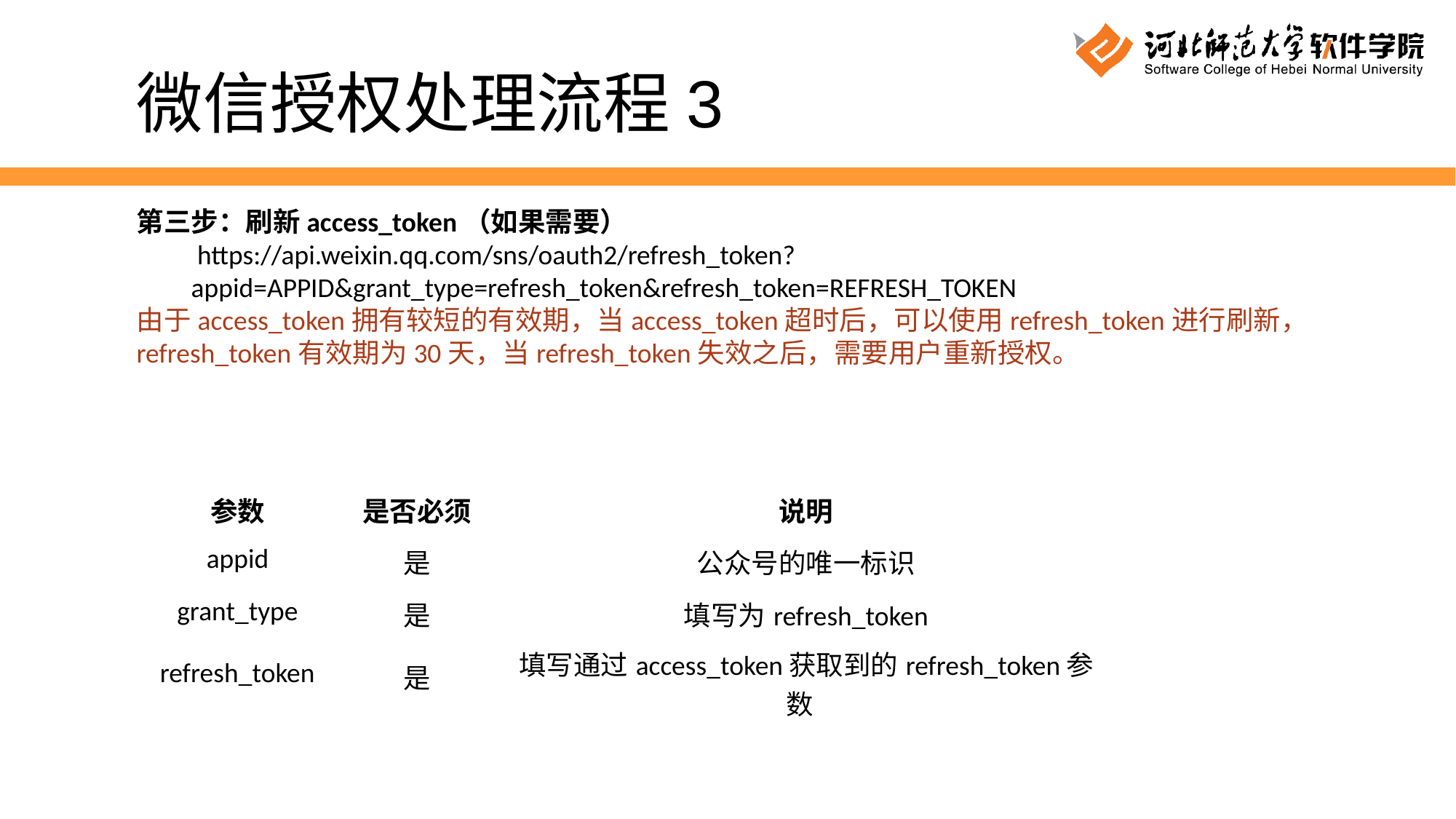

微信授权处理流程3
第三步：刷新access_token（如果需要）
 https://api.weixin.qq.com/sns/oauth2/refresh_token?appid=APPID&grant_type=refresh_token&refresh_token=REFRESH_TOKEN
由于access_token拥有较短的有效期，当access_token超时后，可以使用refresh_token进行刷新，refresh_token有效期为30天，当refresh_token失效之后，需要用户重新授权。
| 参数 | 是否必须 | 说明 |
| --- | --- | --- |
| appid | 是 | 公众号的唯一标识 |
| grant\_type | 是 | 填写为refresh\_token |
| refresh\_token | 是 | 填写通过access\_token获取到的refresh\_token参数 |